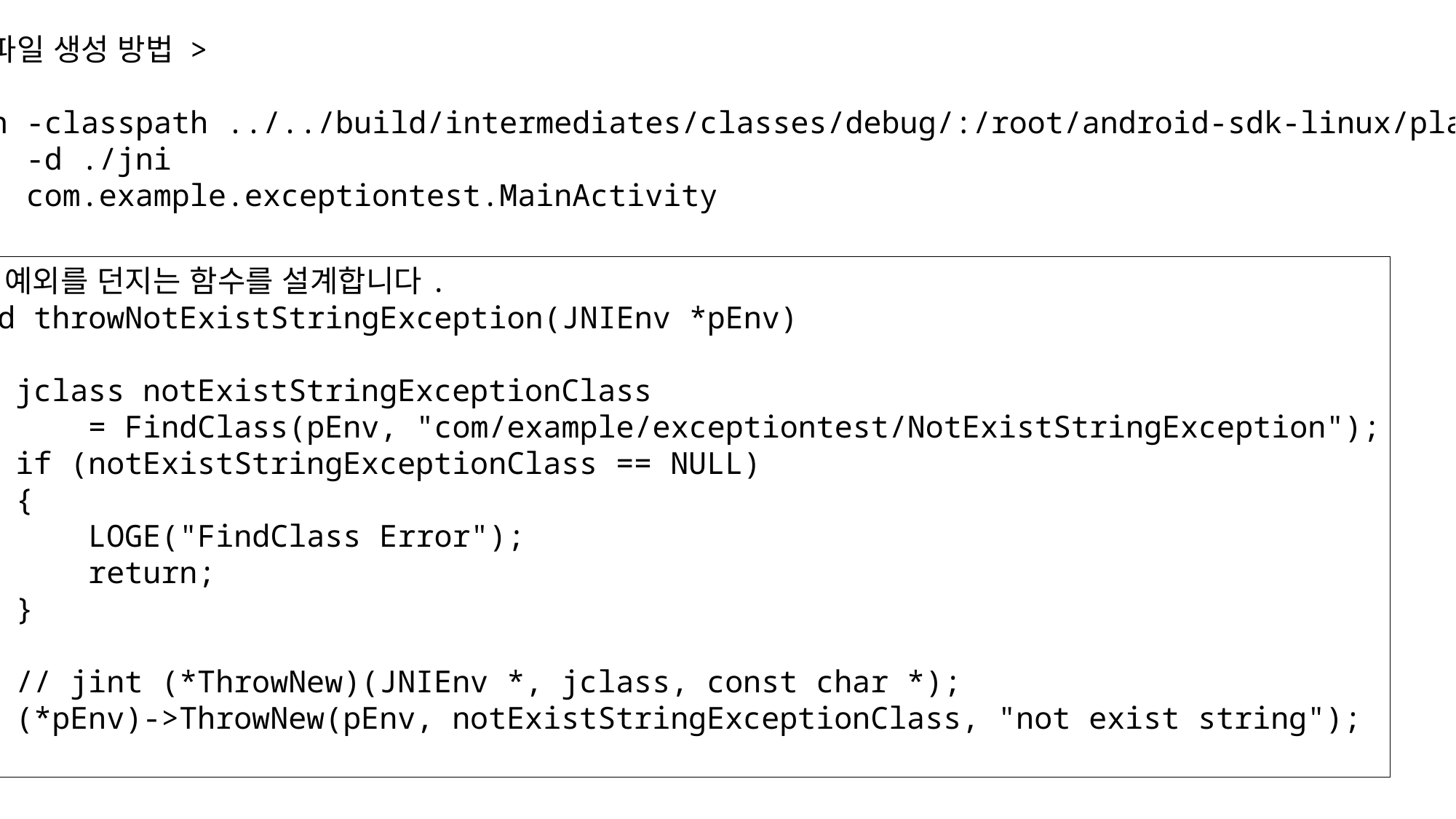

< 헤더 파일 생성 방법 >

# javah -classpath ../../build/intermediates/classes/debug/:/root/android-sdk-linux/platforms/android-21/android.jar
        -d ./jni
        com.example.exceptiontest.MainActivity

// 예외를 던지는 함수를 설계합니다.
void throwNotExistStringException(JNIEnv *pEnv)
{
    jclass notExistStringExceptionClass
        = FindClass(pEnv, "com/example/exceptiontest/NotExistStringException");
    if (notExistStringExceptionClass == NULL)
    {
        LOGE("FindClass Error");
        return;
    }

    // jint (*ThrowNew)(JNIEnv *, jclass, const char *);
    (*pEnv)->ThrowNew(pEnv, notExistStringExceptionClass, "not exist string");
}